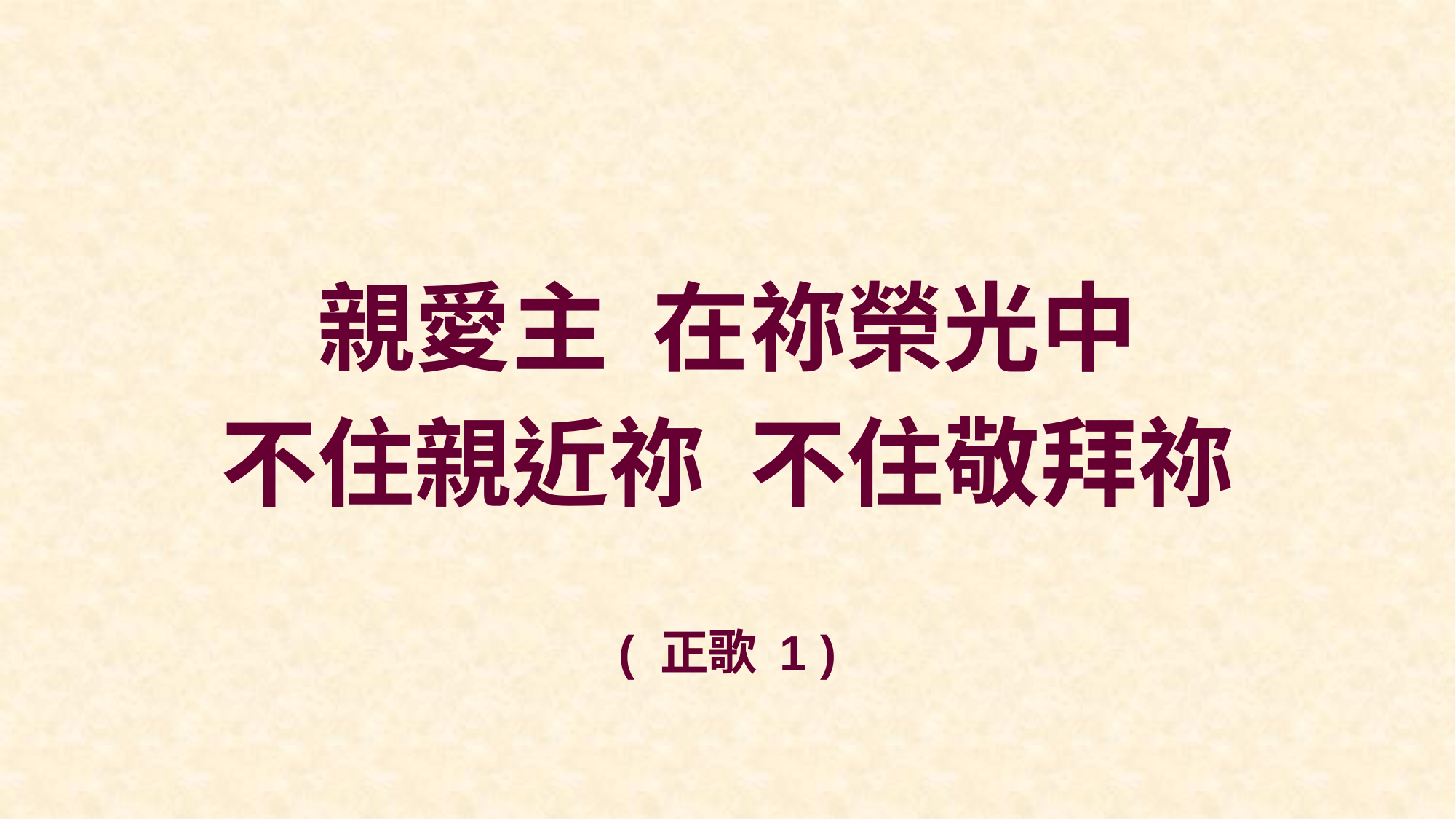

親愛主  在祢榮光中
不住親近祢  不住敬拜祢
( 正歌 1 )